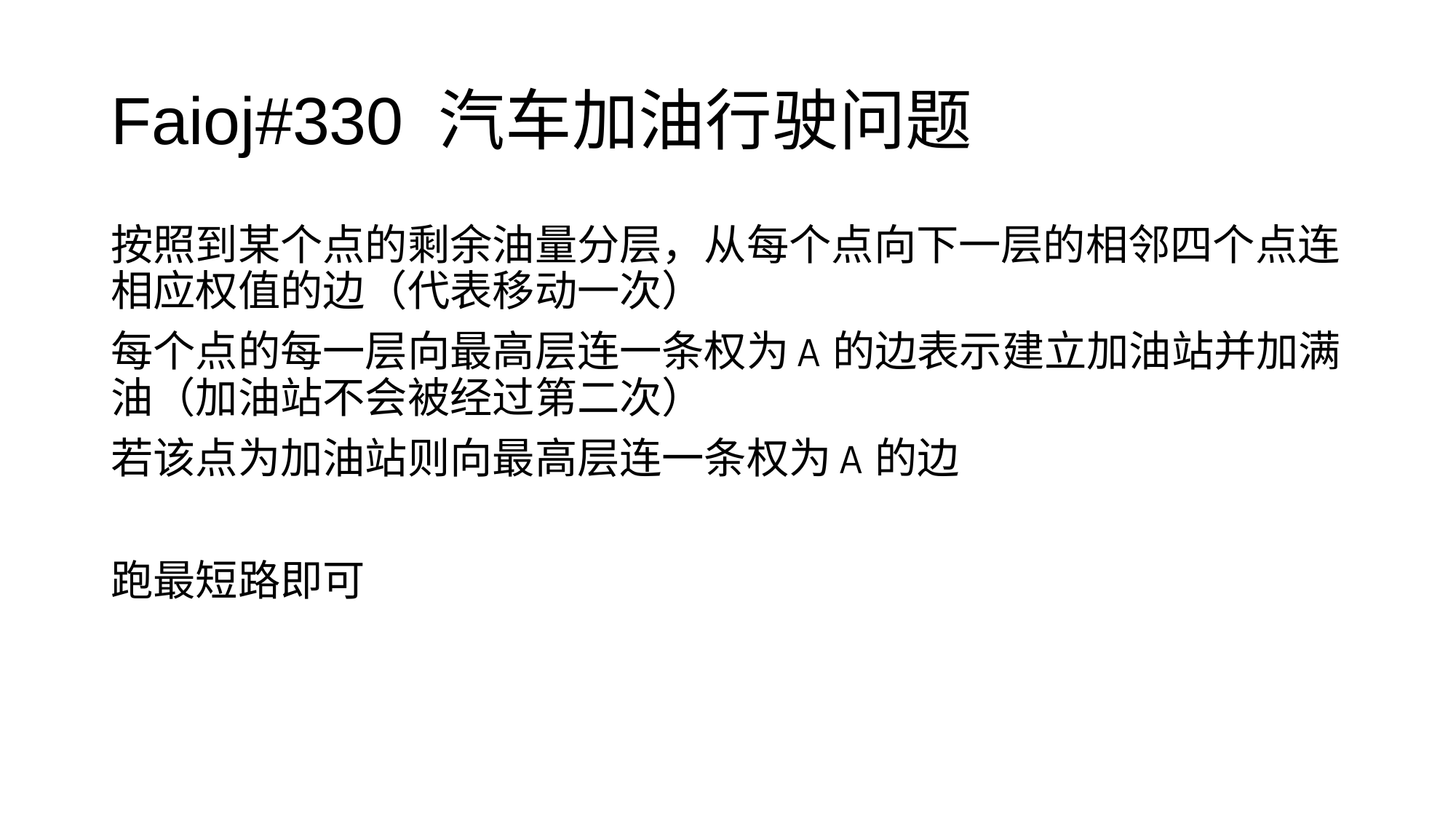

# Faioj#330 汽车加油行驶问题
按照到某个点的剩余油量分层，从每个点向下一层的相邻四个点连相应权值的边（代表移动一次）
每个点的每一层向最高层连一条权为A的边表示建立加油站并加满油（加油站不会被经过第二次）
若该点为加油站则向最高层连一条权为A的边

跑最短路即可